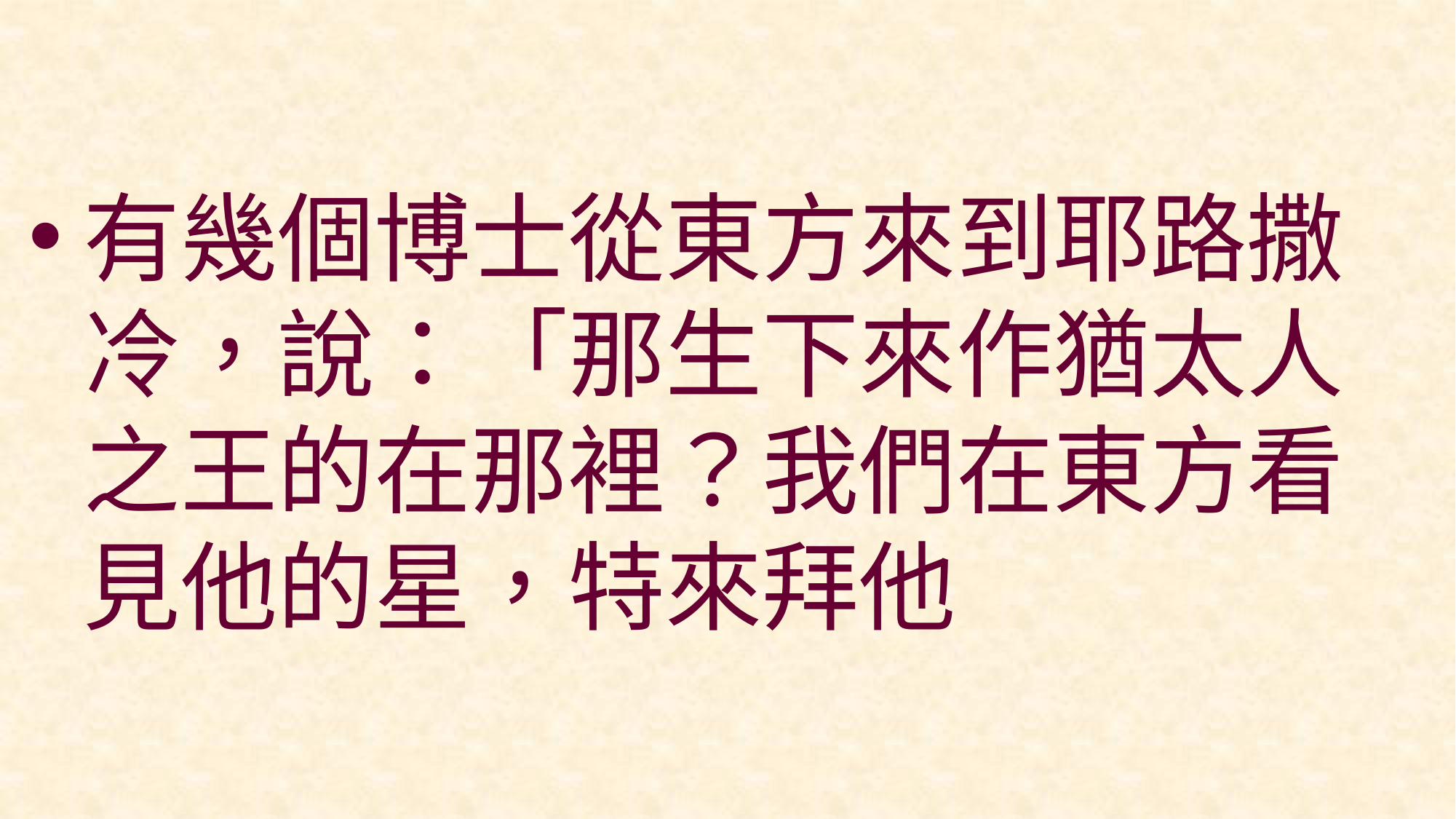

有幾個博士從東方來到耶路撒冷，說：「那生下來作猶太人之王的在那裡？我們在東方看見他的星，特來拜他